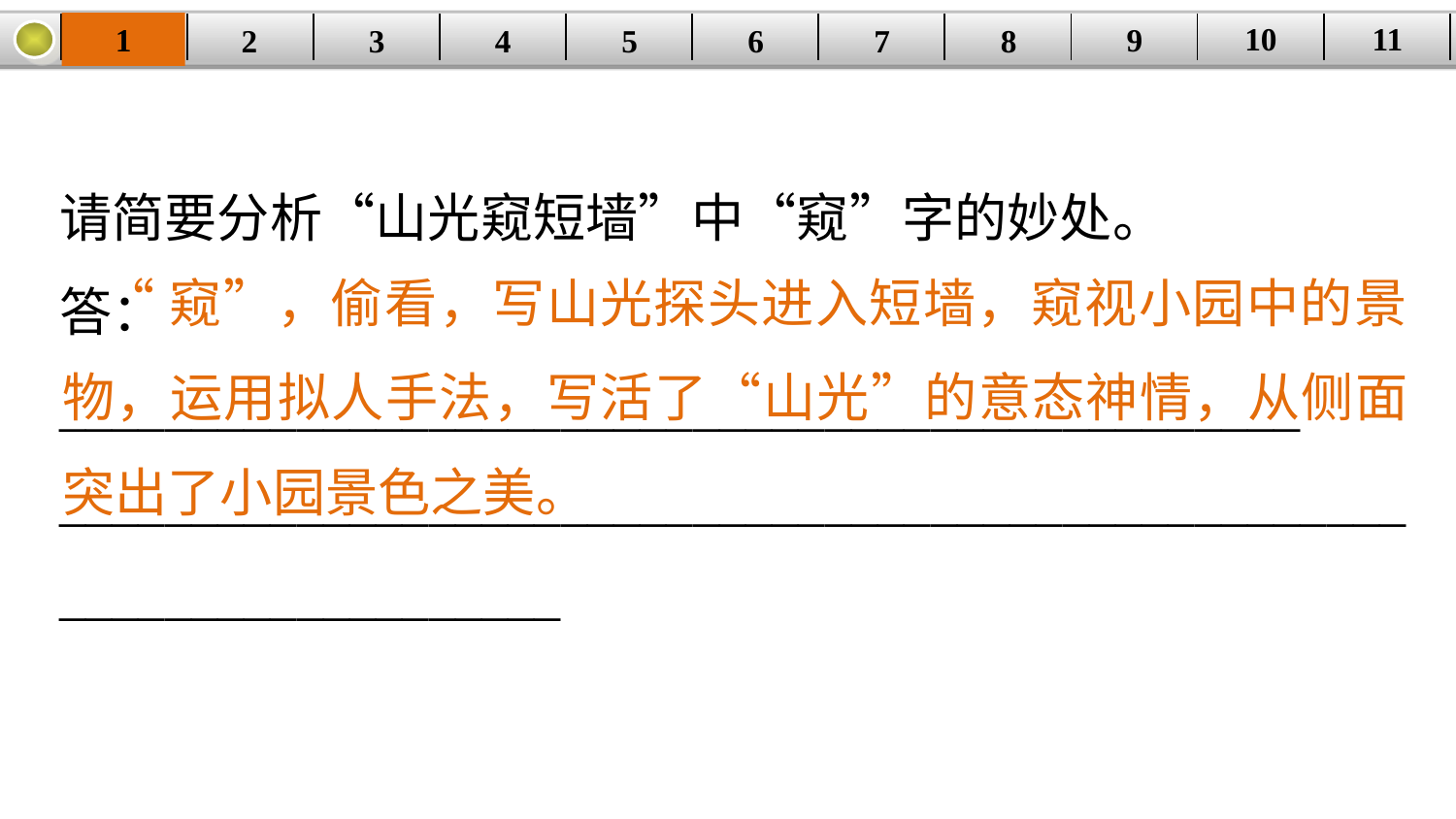

10

11
9
1
3
4
5
6
8
2
|  |  |  |  |  |  |  |  |  |  |  |
| --- | --- | --- | --- | --- | --- | --- | --- | --- | --- | --- |
7

请简要分析“山光窥短墙”中“窥”字的妙处。
答：_______________________________________________
______________________________________________________________________
   “窥”，偷看，写山光探头进入短墙，窥视小园中的景物，运用拟人手法，写活了“山光”的意态神情，从侧面突出了小园景色之美。